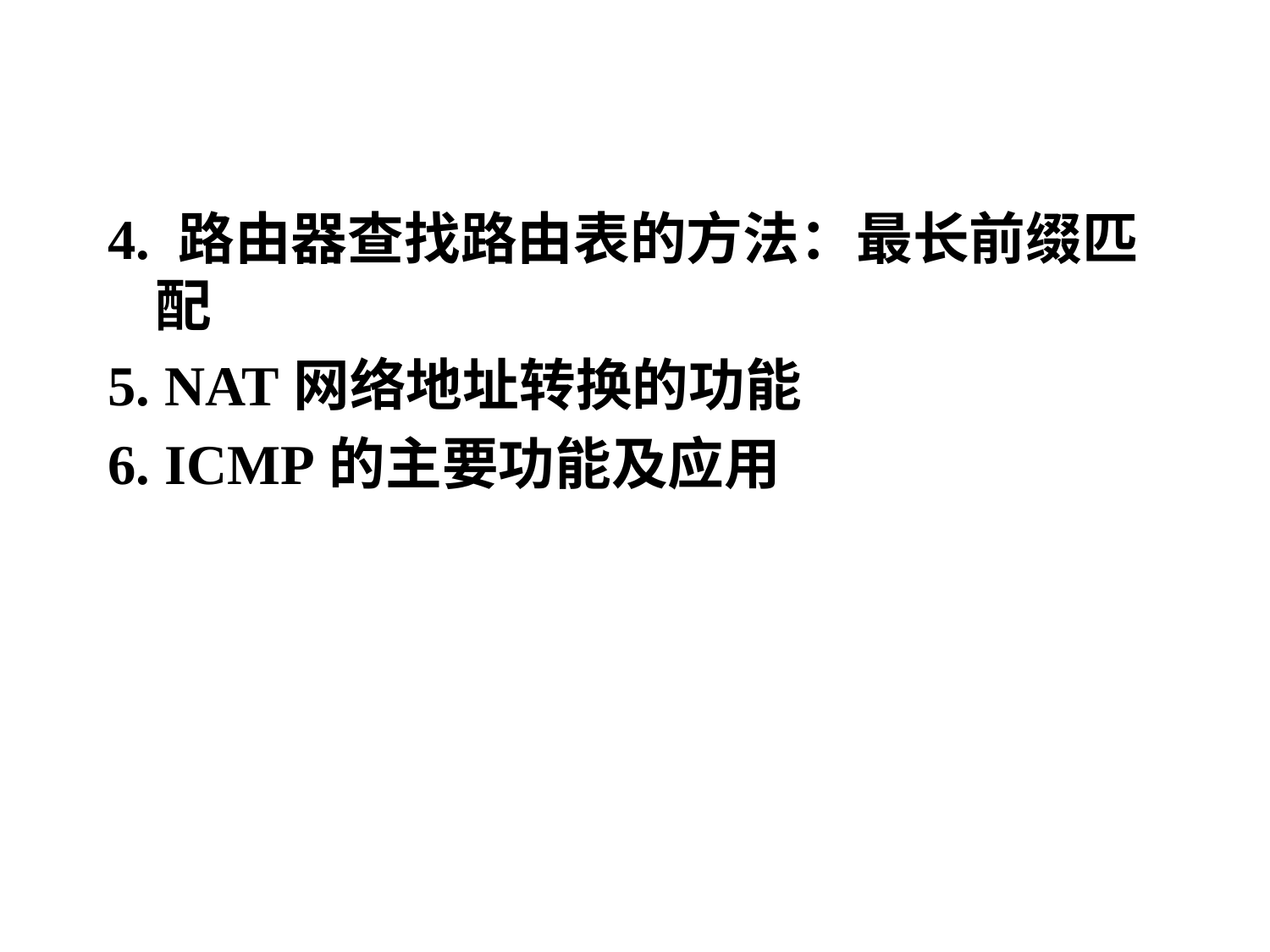

4. 路由器查找路由表的方法：最长前缀匹配
5. NAT网络地址转换的功能
6. ICMP的主要功能及应用